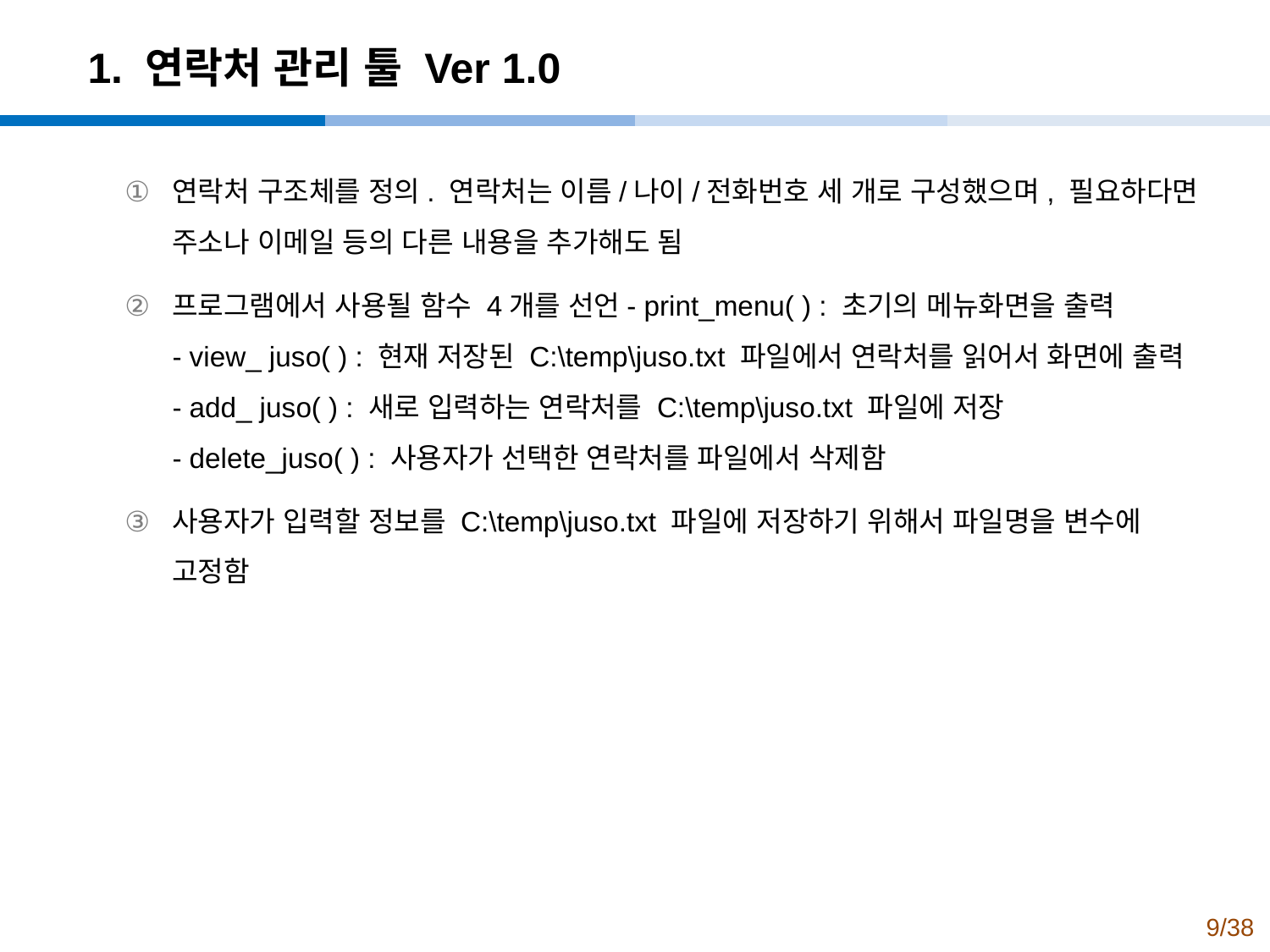

# 1. 연락처 관리 툴 Ver 1.0
연락처 구조체를 정의. 연락처는 이름/나이/전화번호 세 개로 구성했으며, 필요하다면 주소나 이메일 등의 다른 내용을 추가해도 됨
프로그램에서 사용될 함수 4개를 선언- print_menu( ) : 초기의 메뉴화면을 출력
- view_ juso( ) : 현재 저장된 C:\temp\juso.txt 파일에서 연락처를 읽어서 화면에 출력
- add_ juso( ) : 새로 입력하는 연락처를 C:\temp\juso.txt 파일에 저장
- delete_juso( ) : 사용자가 선택한 연락처를 파일에서 삭제함
사용자가 입력할 정보를 C:\temp\juso.txt 파일에 저장하기 위해서 파일명을 변수에 고정함